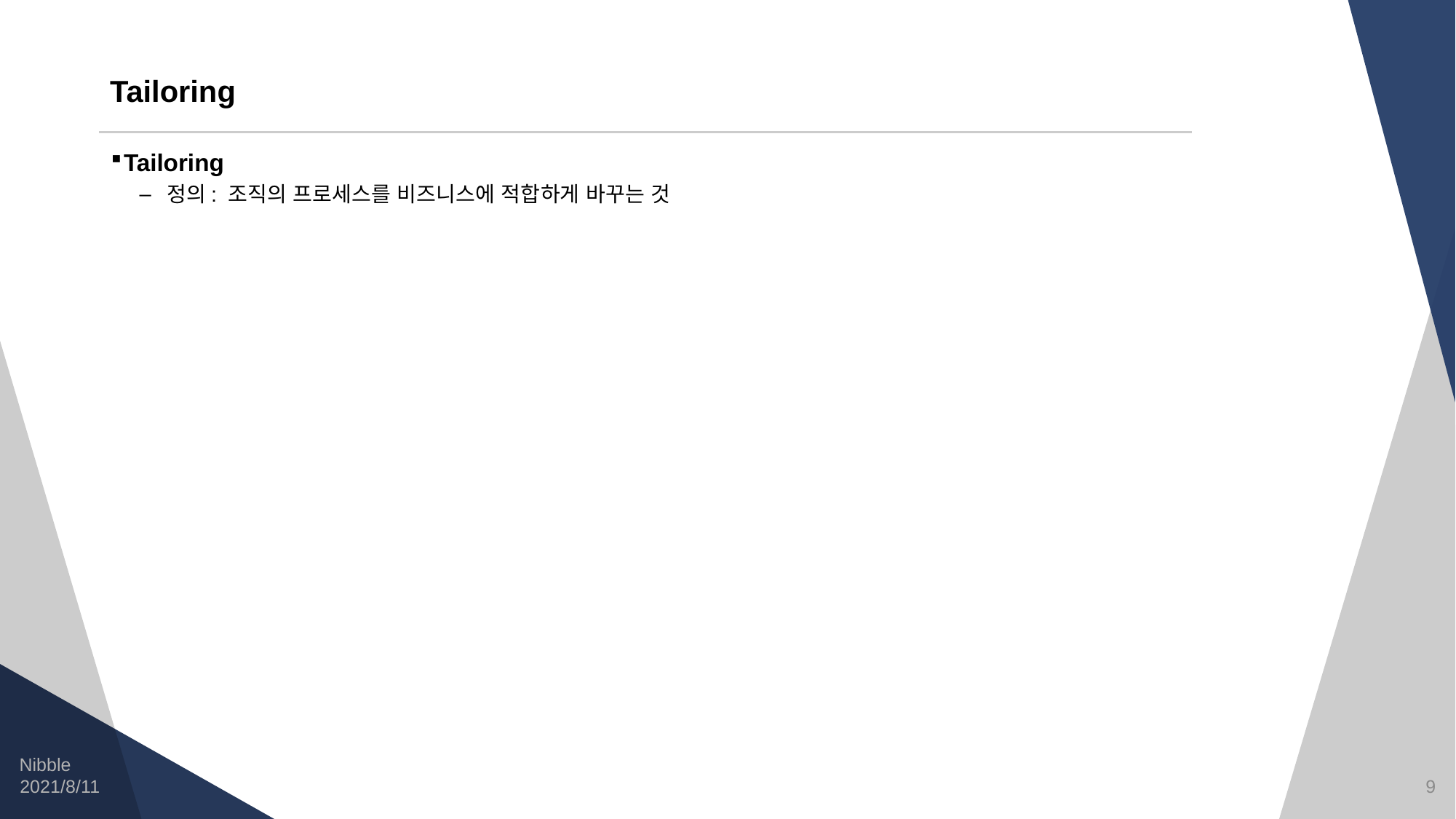

# Tailoring

Tailoring
정의: 조직의 프로세스를 비즈니스에 적합하게 바꾸는 것

Nibble
2021/8/11
9